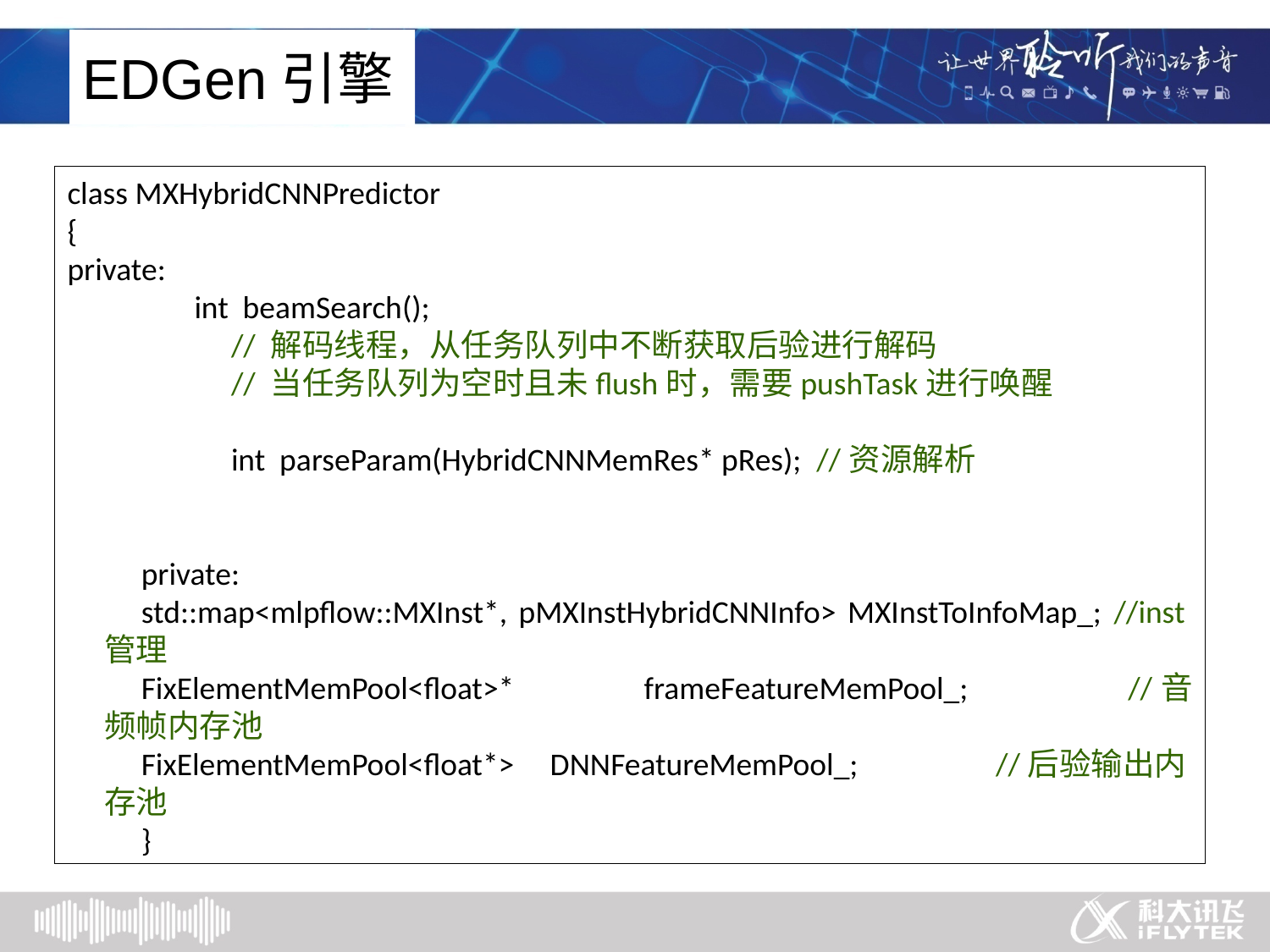

EDGen引擎
class MXHybridCNNPredictor
{
private:
	int  beamSearch();
	// 解码线程，从任务队列中不断获取后验进行解码
	// 当任务队列为空时且未flush时，需要pushTask进行唤醒

	int  parseParam(HybridCNNMemRes* pRes);  //资源解析

private:
std::map<mlpflow::MXInst*, pMXInstHybridCNNInfo> MXInstToInfoMap_; //inst管理
FixElementMemPool<float>*	    frameFeatureMemPool_;                    //音频帧内存池
FixElementMemPool<float*>     DNNFeatureMemPool_;                   //后验输出内存池
}